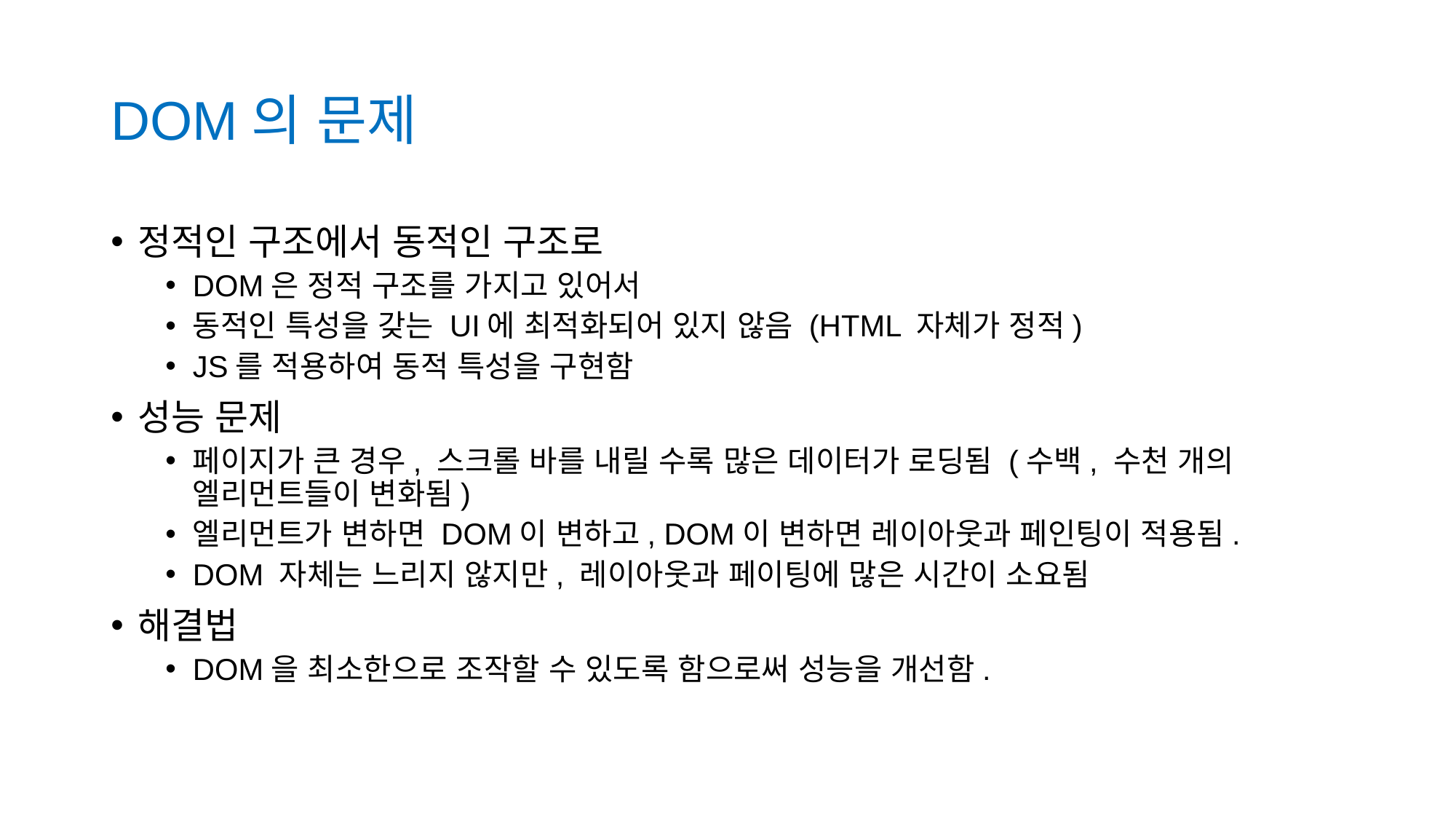

# DOM의 문제
정적인 구조에서 동적인 구조로
DOM은 정적 구조를 가지고 있어서
동적인 특성을 갖는 UI에 최적화되어 있지 않음 (HTML 자체가 정적)
JS를 적용하여 동적 특성을 구현함
성능 문제
페이지가 큰 경우, 스크롤 바를 내릴 수록 많은 데이터가 로딩됨 (수백, 수천 개의 엘리먼트들이 변화됨)
엘리먼트가 변하면 DOM이 변하고, DOM이 변하면 레이아웃과 페인팅이 적용됨.
DOM 자체는 느리지 않지만, 레이아웃과 페이팅에 많은 시간이 소요됨
해결법
DOM을 최소한으로 조작할 수 있도록 함으로써 성능을 개선함.